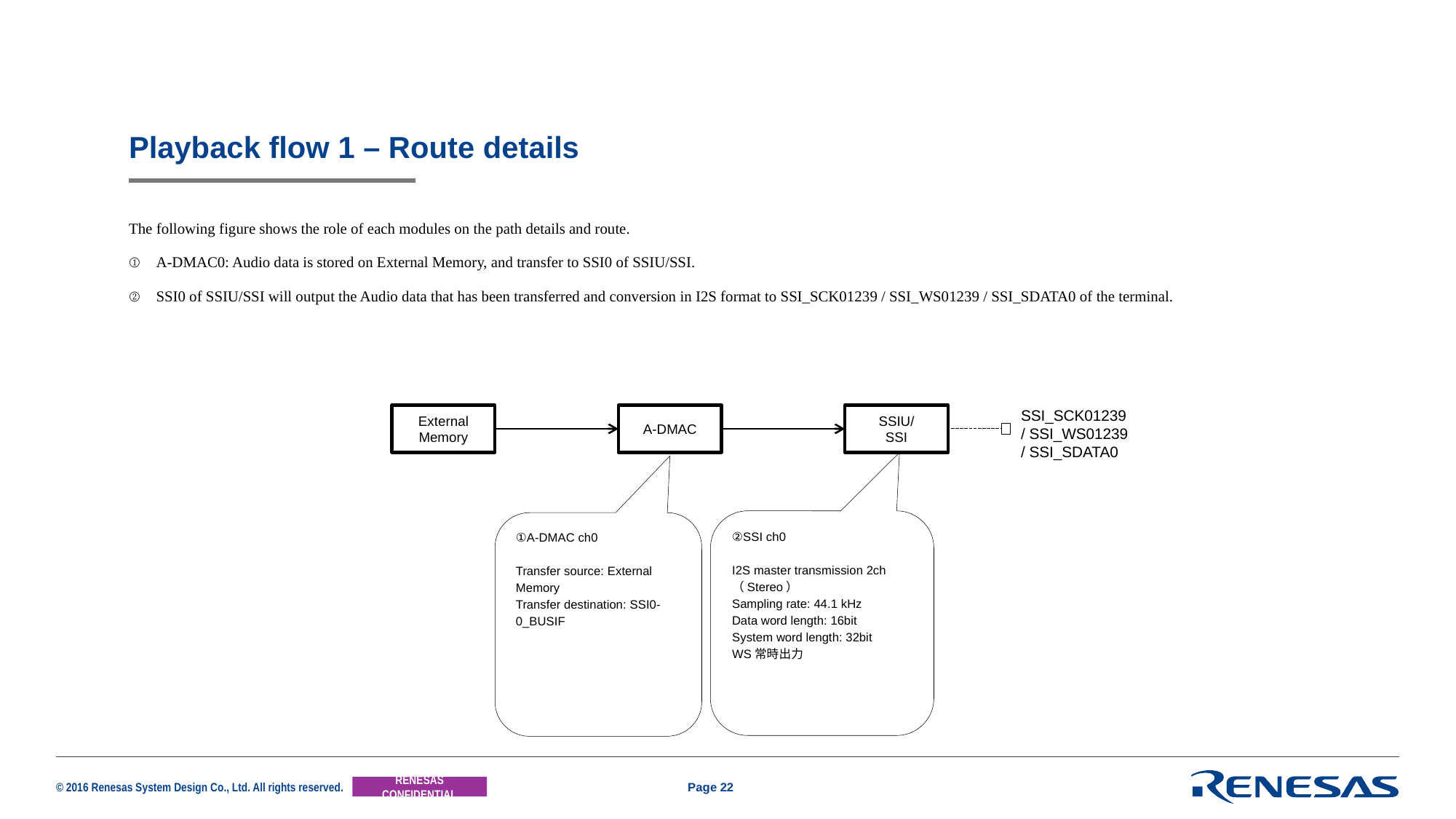

# Playback flow 1 – Route details
The following figure shows the role of each modules on the path details and route.
A-DMAC0: Audio data is stored on External Memory, and transfer to SSI0 of SSIU/SSI.
SSI0 of SSIU/SSI will output the Audio data that has been transferred and conversion in I2S format to SSI_SCK01239 / SSI_WS01239 / SSI_SDATA0 of the terminal.
SSI_SCK01239
/ SSI_WS01239
/ SSI_SDATA0
External
Memory
A-DMAC
SSIU/
SSI

②SSI ch0

I2S master transmission 2ch（Stereo）
Sampling rate: 44.1 kHz
Data word length: 16bit
System word length: 32bit
WS常時出力

①A-DMAC ch0
Transfer source: External Memory
Transfer destination: SSI0-0_BUSIF
Page 22